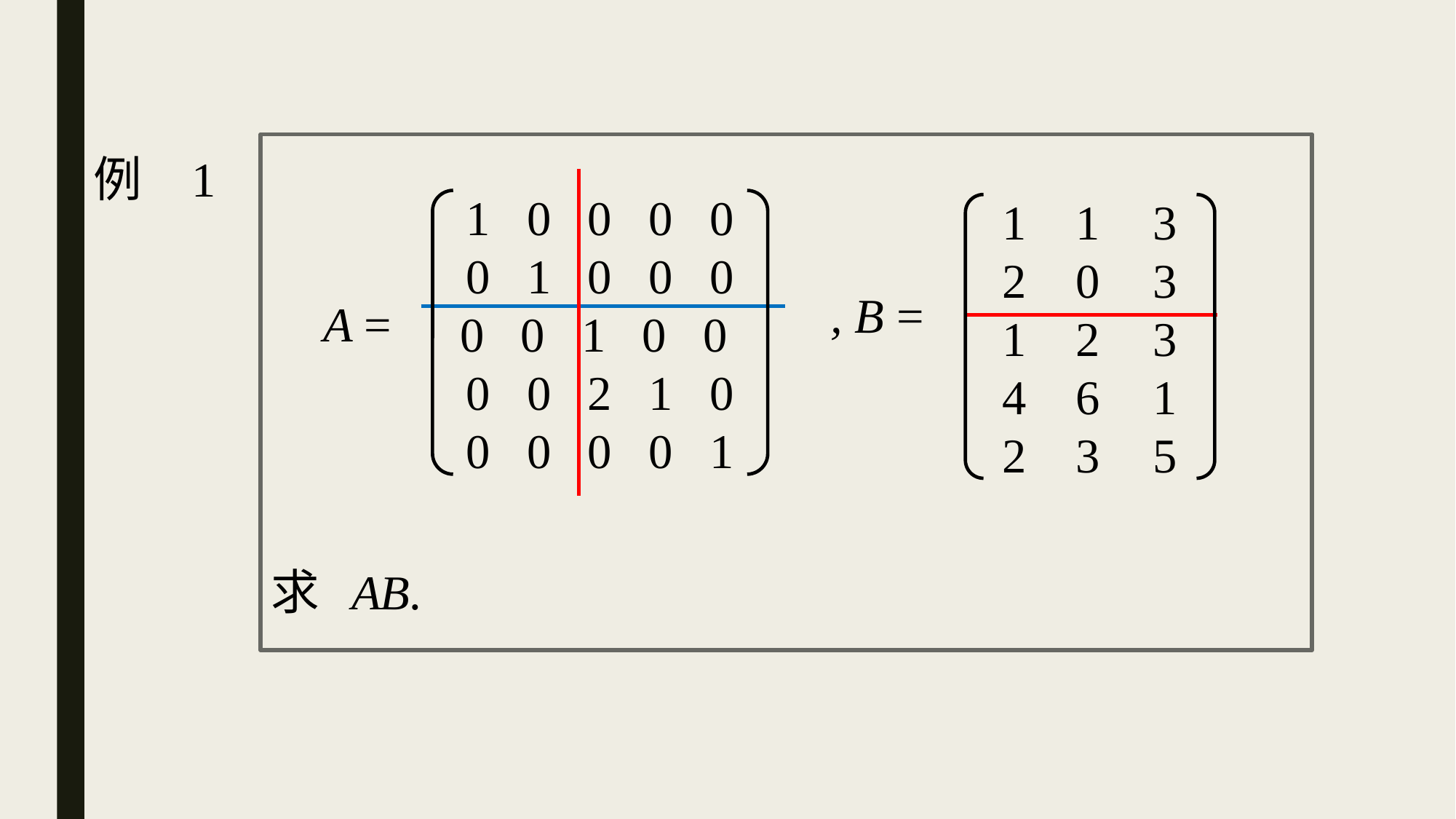

例    1
1   0   0   0   0
0   1   0   0   0
0   0   1   0   0
0   0   2   1   0
0   0   0   0   1
1
2
1
4
2
1
0
2
6
3
3
3
3
1
5

, B =
A =
求  AB.